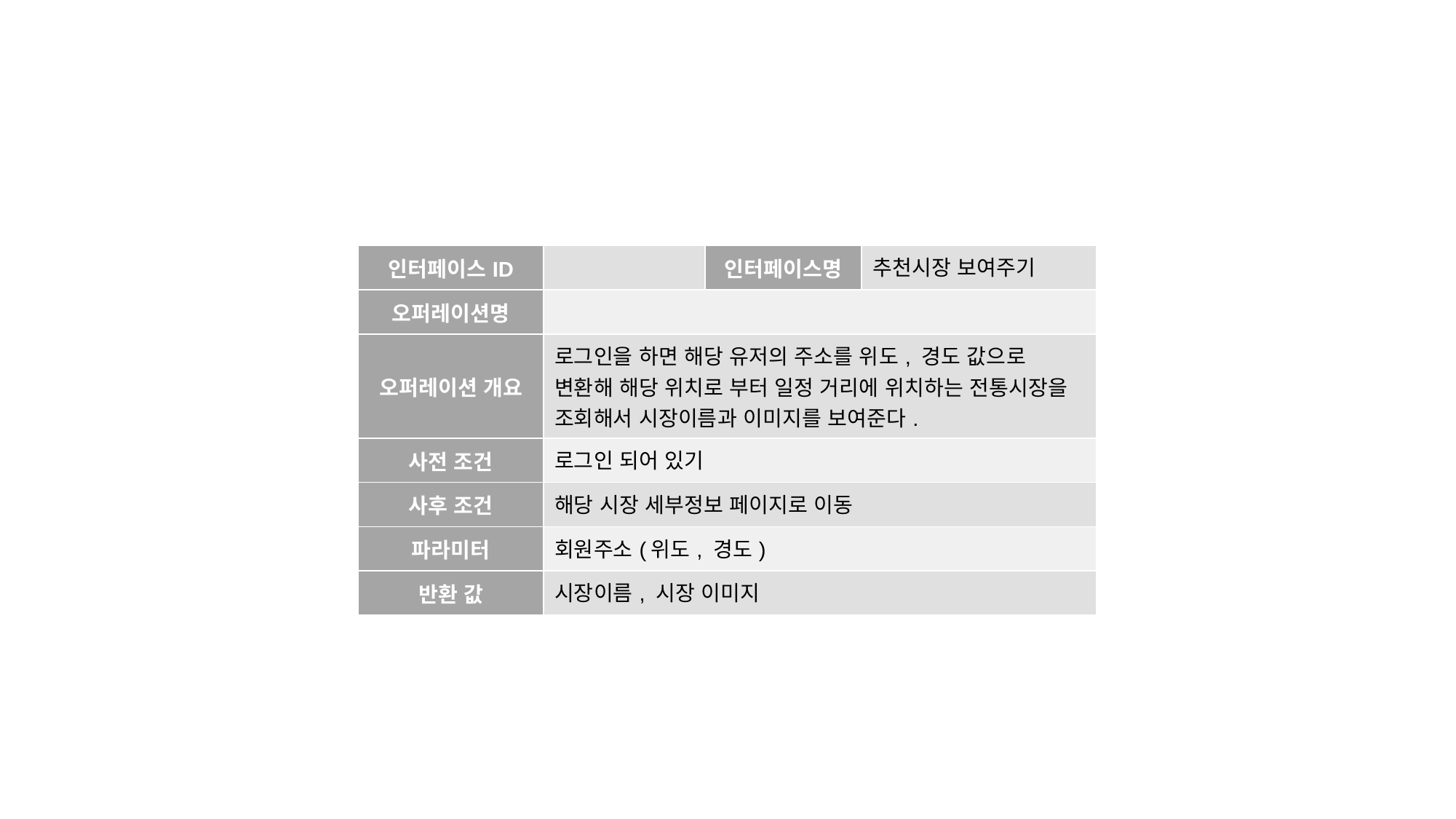

| 인터페이스ID |  | 인터페이스명 | 추천시장 보여주기 |
| --- | --- | --- | --- |
| 오퍼레이션명 |  |  |  |
| 오퍼레이션 개요 | 로그인을 하면 해당 유저의 주소를 위도, 경도 값으로 변환해 해당 위치로 부터 일정 거리에 위치하는 전통시장을 조회해서 시장이름과 이미지를 보여준다. |  |  |
| 사전 조건 | 로그인 되어 있기 |  |  |
| 사후 조건 | 해당 시장 세부정보 페이지로 이동 |  |  |
| 파라미터 | 회원주소(위도, 경도) |  |  |
| 반환 값 | 시장이름, 시장 이미지 |  |  |